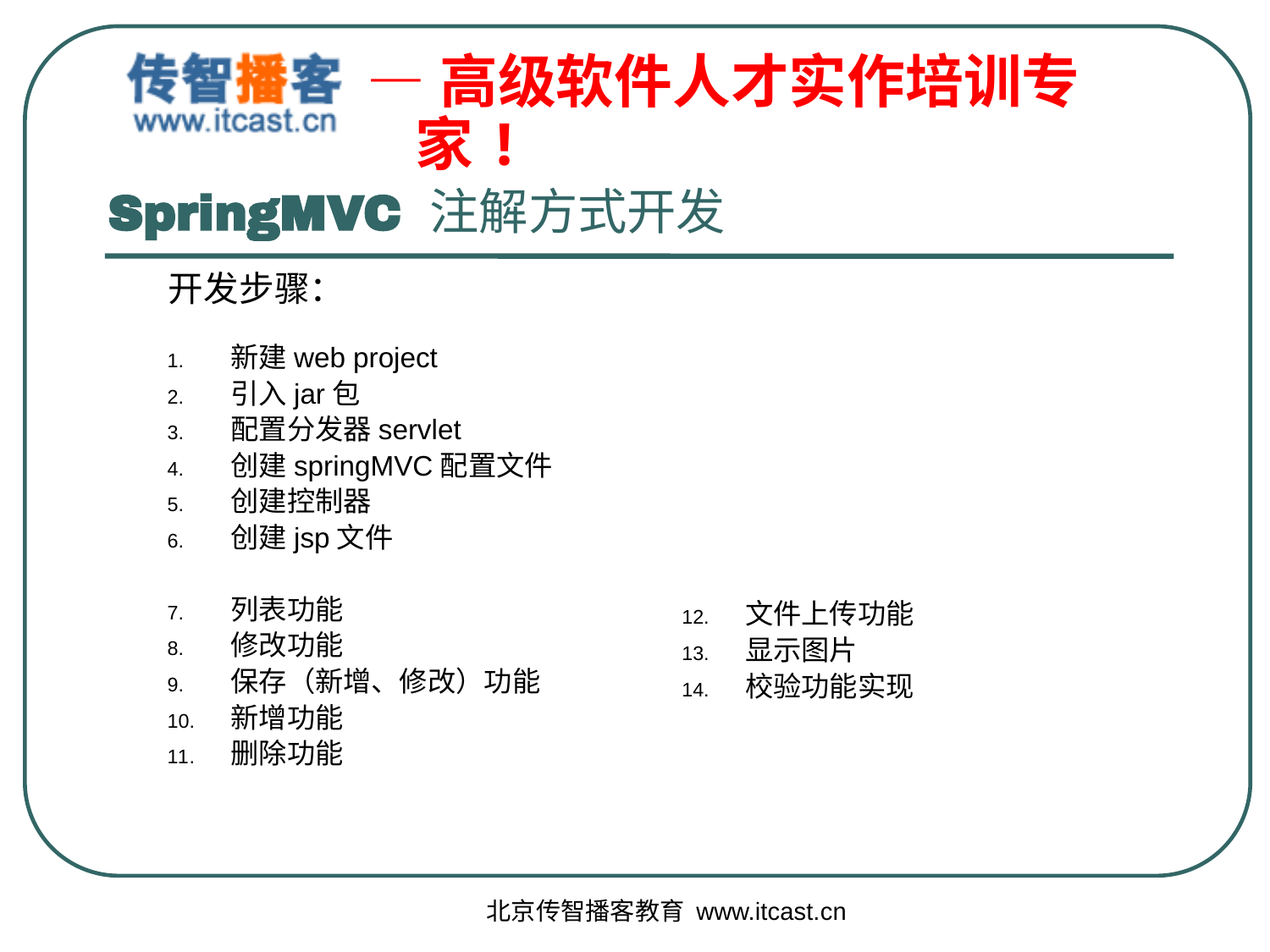

# SpringMVC 注解方式开发
开发步骤：
新建web project
引入jar包
配置分发器servlet
创建springMVC配置文件
创建控制器
创建jsp文件

列表功能
修改功能
保存（新增、修改）功能
新增功能
删除功能

文件上传功能
显示图片
校验功能实现
北京传智播客教育 www.itcast.cn